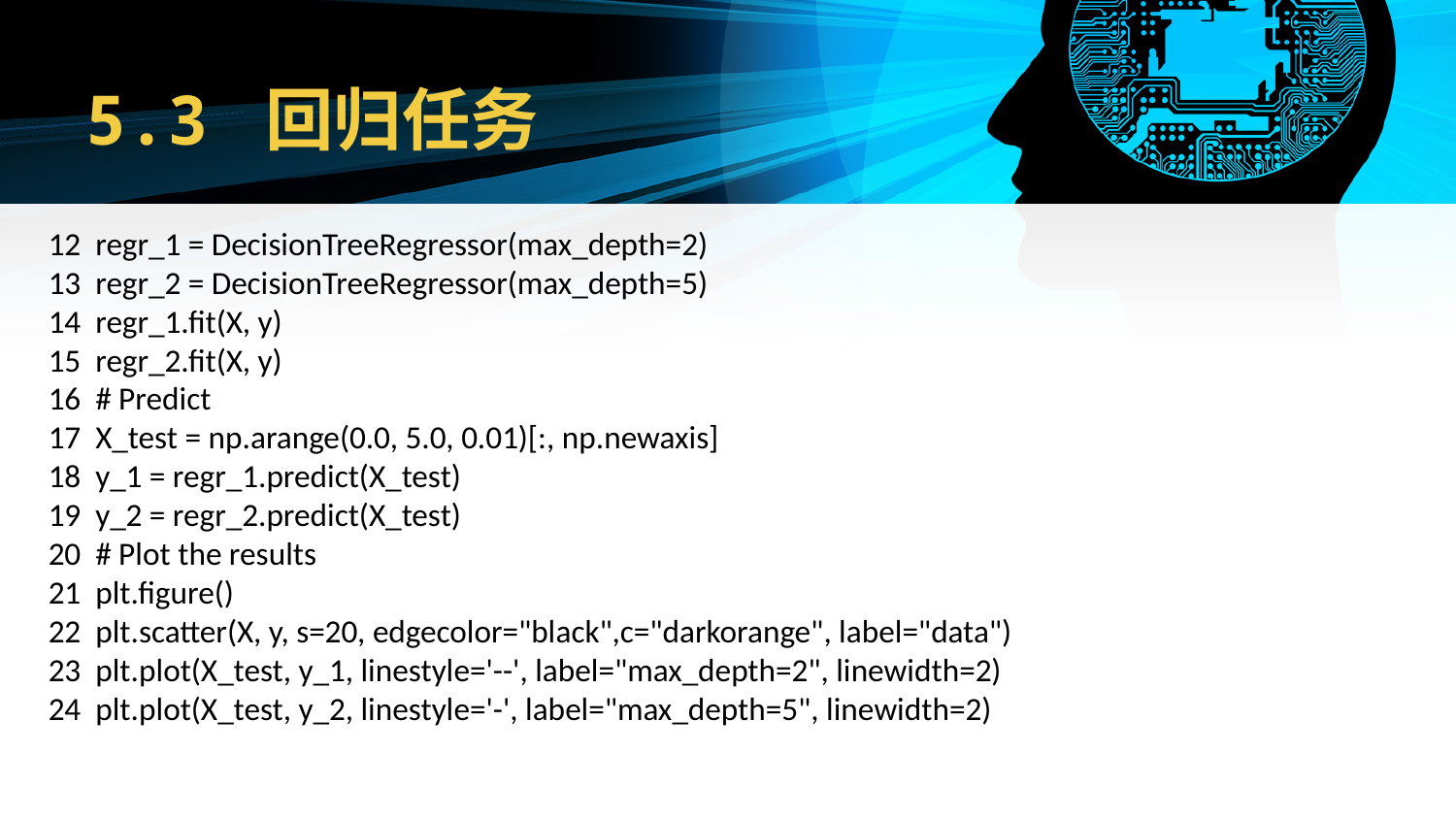

# 5.3 回归任务
12  regr_1 = DecisionTreeRegressor(max_depth=2)
13  regr_2 = DecisionTreeRegressor(max_depth=5)
14  regr_1.fit(X, y)
15  regr_2.fit(X, y)
16  # Predict
17  X_test = np.arange(0.0, 5.0, 0.01)[:, np.newaxis]
18  y_1 = regr_1.predict(X_test)
19  y_2 = regr_2.predict(X_test)
20  # Plot the results
21  plt.figure()
22  plt.scatter(X, y, s=20, edgecolor="black",c="darkorange", label="data")
23  plt.plot(X_test, y_1, linestyle='--', label="max_depth=2", linewidth=2)
24  plt.plot(X_test, y_2, linestyle='-', label="max_depth=5", linewidth=2)